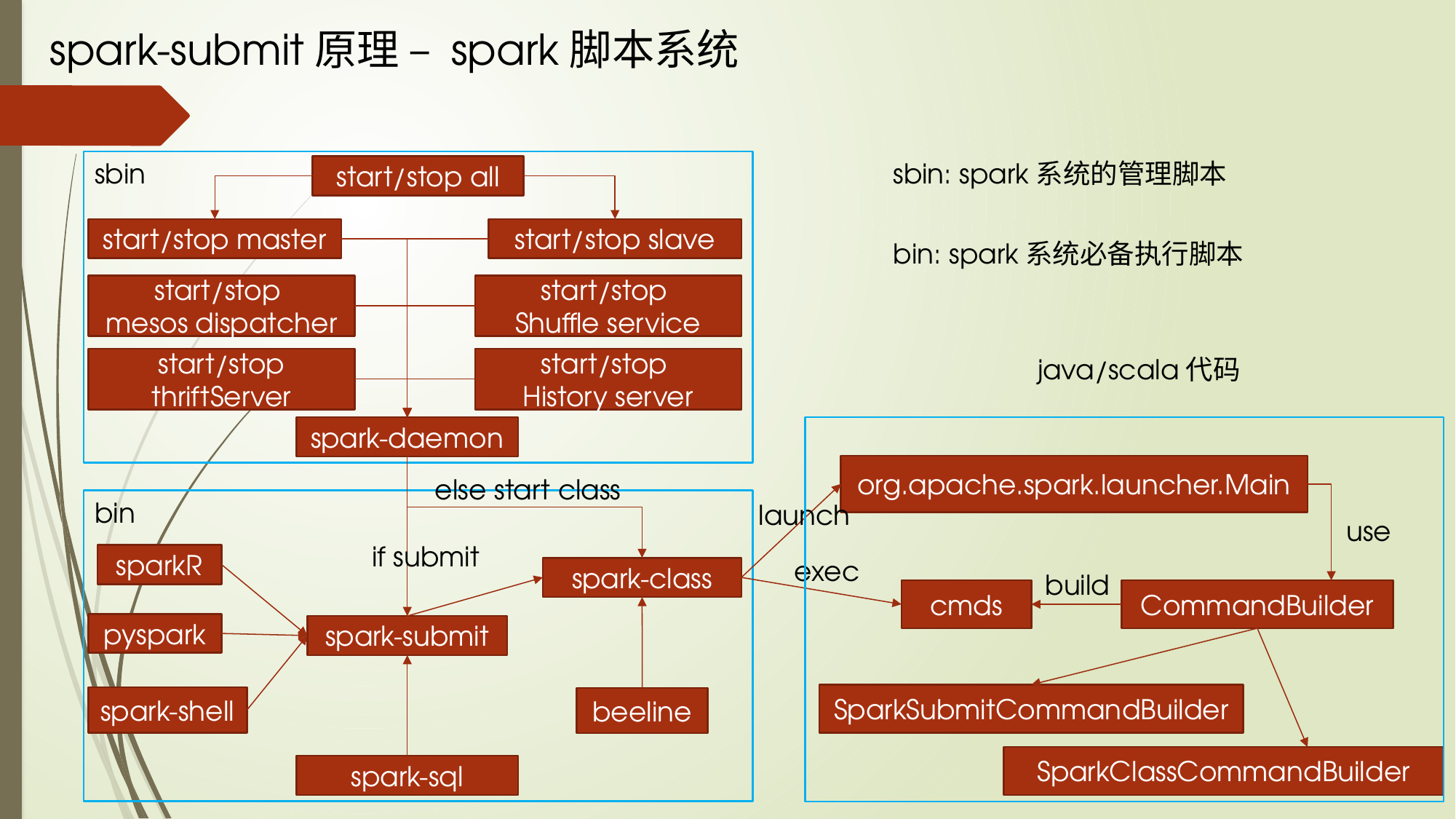

spark-submit原理 – spark脚本系统

sbin: spark系统的管理脚本
sbin
start/stop all
start/stop master
start/stop slave
bin: spark系统必备执行脚本
start/stop
mesos dispatcher
start/stop
Shuffle service
java/scala代码
start/stop thriftServer
start/stop
History server
spark-daemon

org.apache.spark.launcher.Main
else start class

bin
launch
use
if submit
sparkR
exec
spark-class
build
cmds
CommandBuilder
pyspark
spark-submit
SparkSubmitCommandBuilder
spark-shell
beeline
SparkClassCommandBuilder
spark-sql